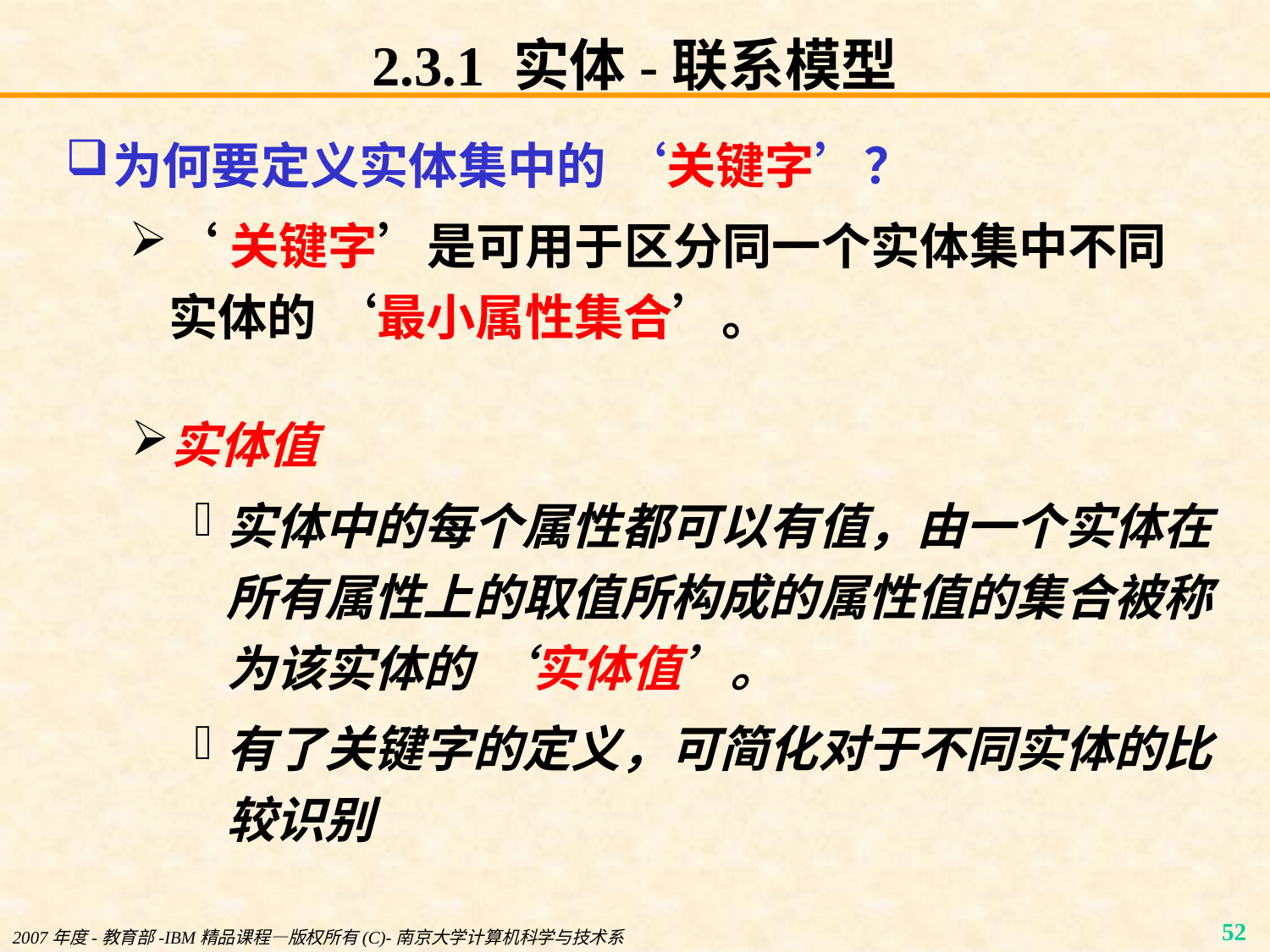

# 2.3.1 实体-联系模型
为何要定义实体集中的 ‘关键字’？
‘关键字’是可用于区分同一个实体集中不同实体的 ‘最小属性集合’。
实体值
实体中的每个属性都可以有值，由一个实体在所有属性上的取值所构成的属性值的集合被称为该实体的 ‘实体值’。
有了关键字的定义，可简化对于不同实体的比较识别
52
2007年度-教育部-IBM精品课程—版权所有(C)-南京大学计算机科学与技术系